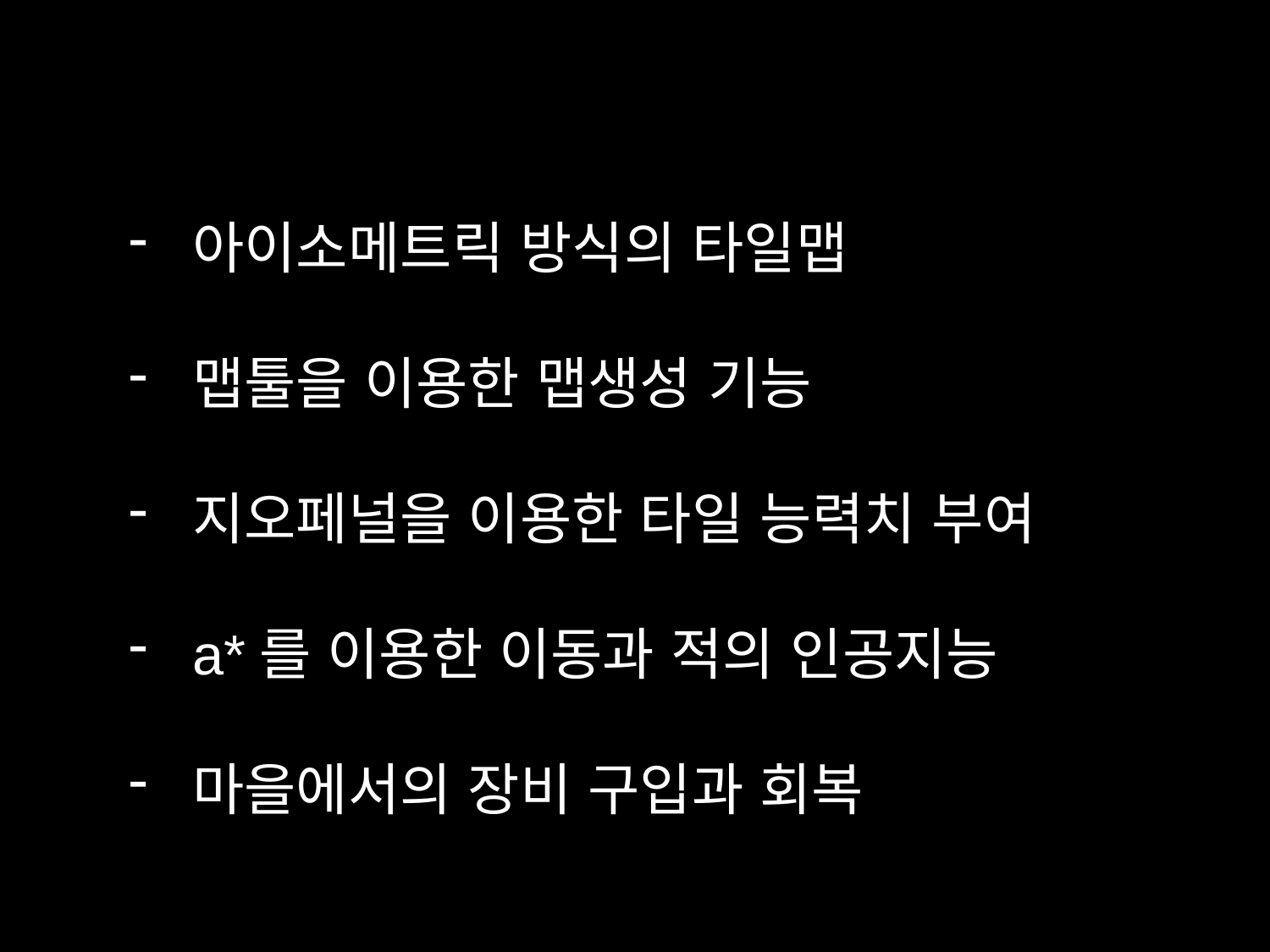

Game system
아이소메트릭 방식의 타일맵

맵툴을 이용한 맵생성 기능

지오페널을 이용한 타일 능력치 부여

a*를 이용한 이동과 적의 인공지능

마을에서의 장비 구입과 회복